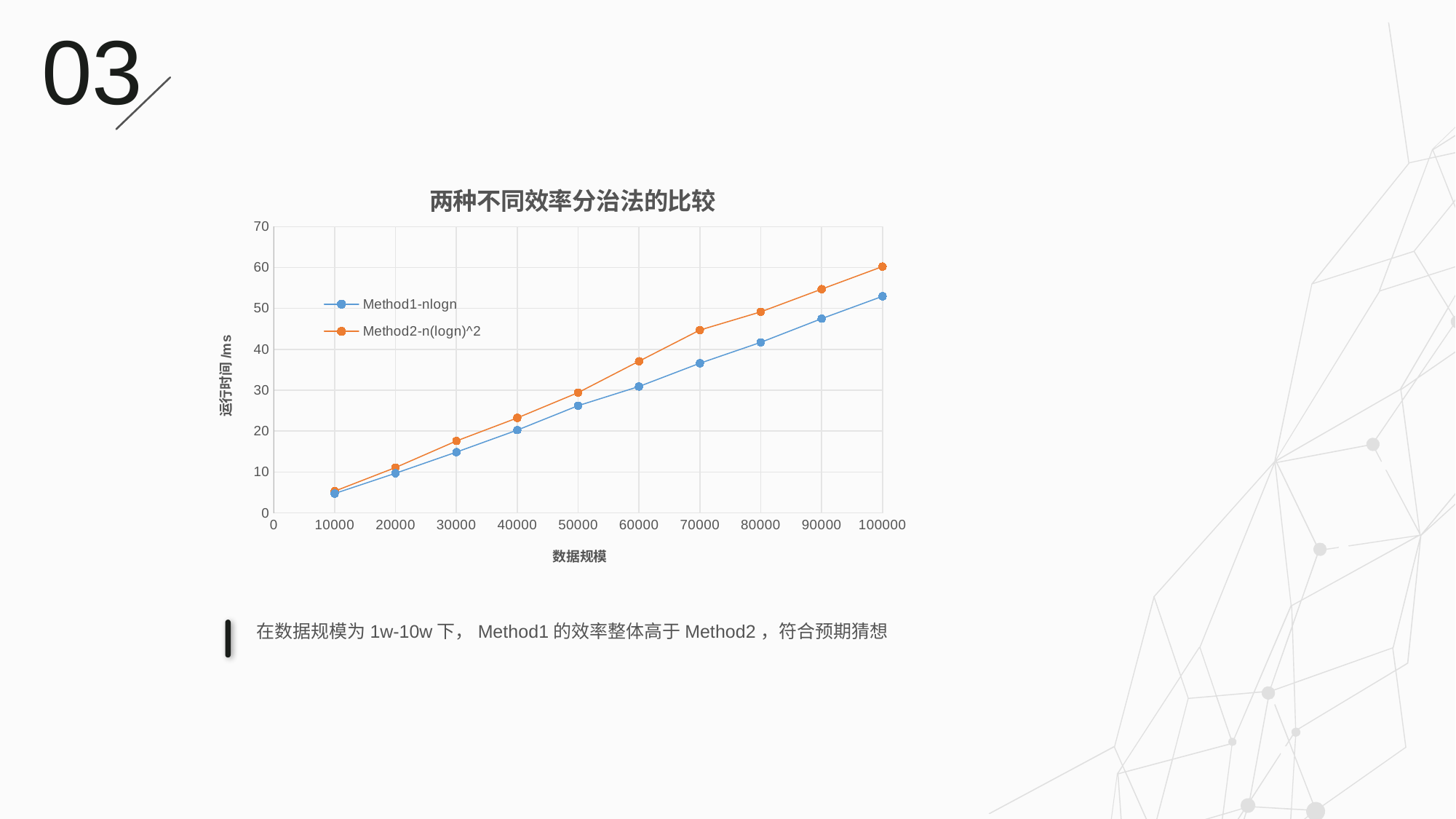

03

### Chart: 两种不同效率分治法的比较

| Category |  |  |
|---|---|---|
在数据规模为1w-10w下，Method1的效率整体高于Method2，符合预期猜想